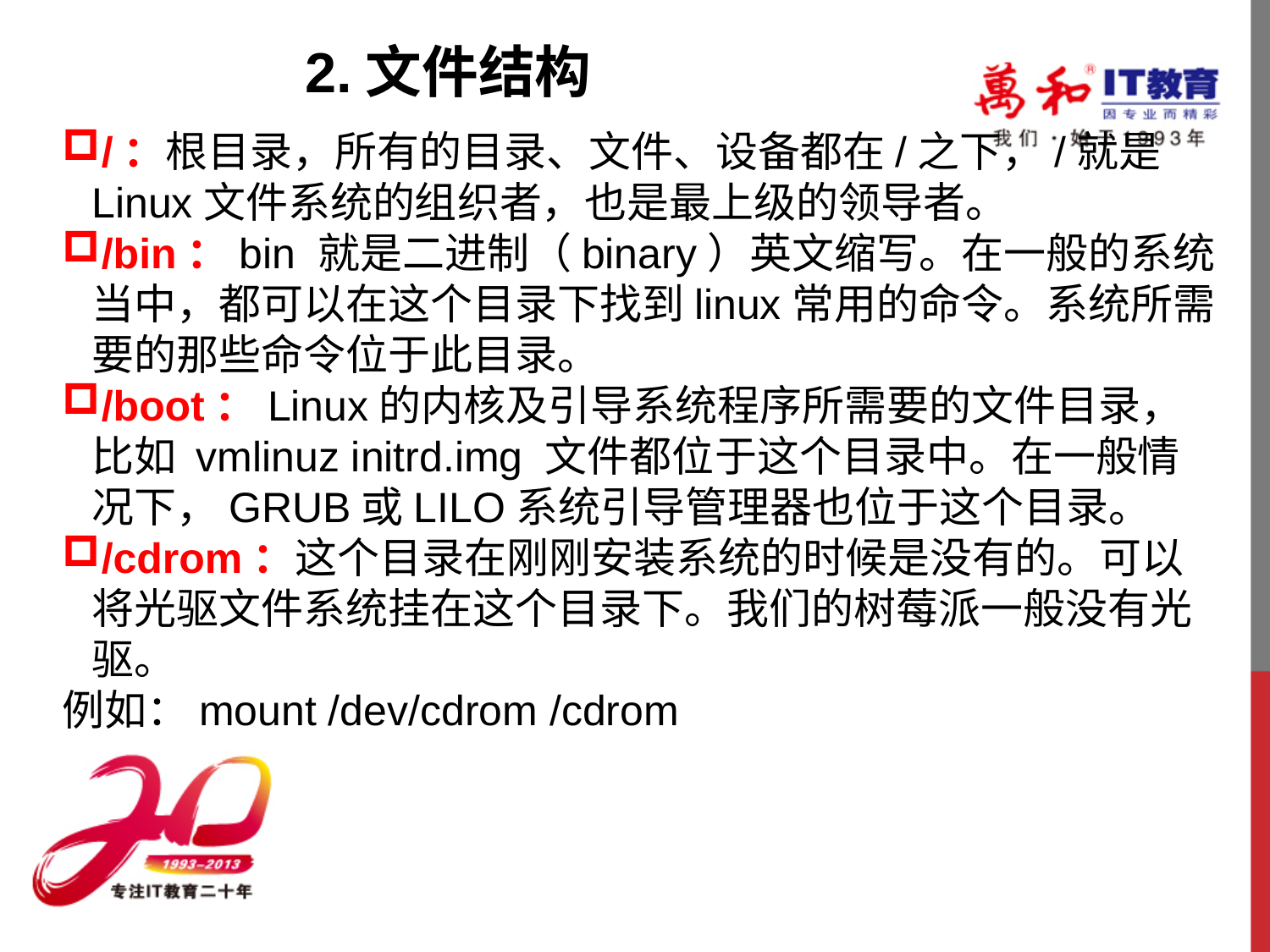

2.文件结构
/：根目录，所有的目录、文件、设备都在/之下，/就是Linux文件系统的组织者，也是最上级的领导者。
/bin：bin 就是二进制（binary）英文缩写。在一般的系统当中，都可以在这个目录下找到linux常用的命令。系统所需要的那些命令位于此目录。
/boot：Linux的内核及引导系统程序所需要的文件目录，比如 vmlinuz initrd.img 文件都位于这个目录中。在一般情况下，GRUB或LILO系统引导管理器也位于这个目录。
/cdrom：这个目录在刚刚安装系统的时候是没有的。可以将光驱文件系统挂在这个目录下。我们的树莓派一般没有光驱。
例如：mount /dev/cdrom /cdrom